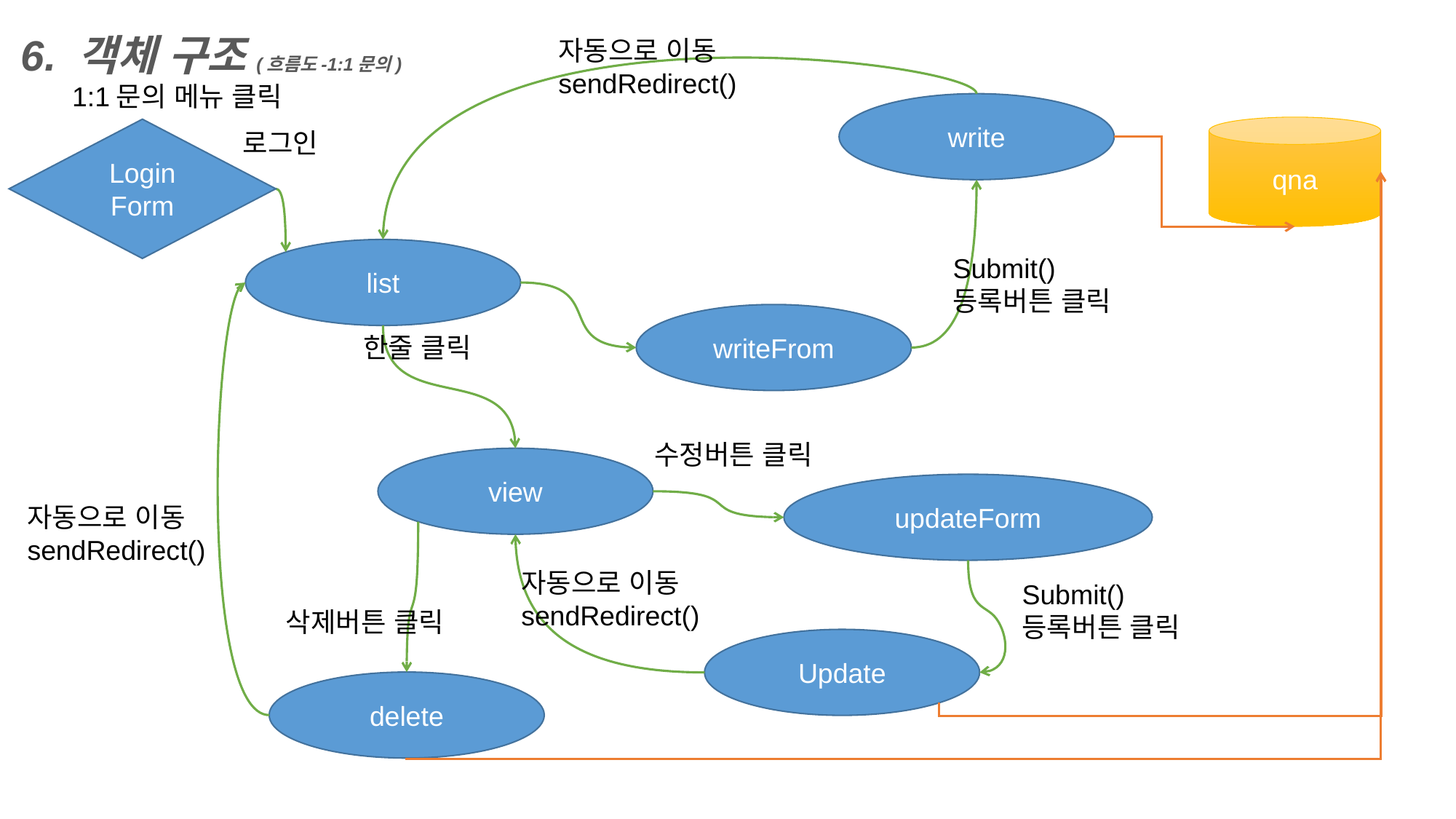

6. 객체 구조(흐름도-1:1문의)
자동으로 이동
sendRedirect()
1:1문의 메뉴 클릭
write
qna
Login Form
로그인
list
Submit()
등록버튼 클릭
writeFrom
한줄 클릭
수정버튼 클릭
view
updateForm
자동으로 이동
sendRedirect()
자동으로 이동
sendRedirect()
Submit()
등록버튼 클릭
삭제버튼 클릭
Update
delete